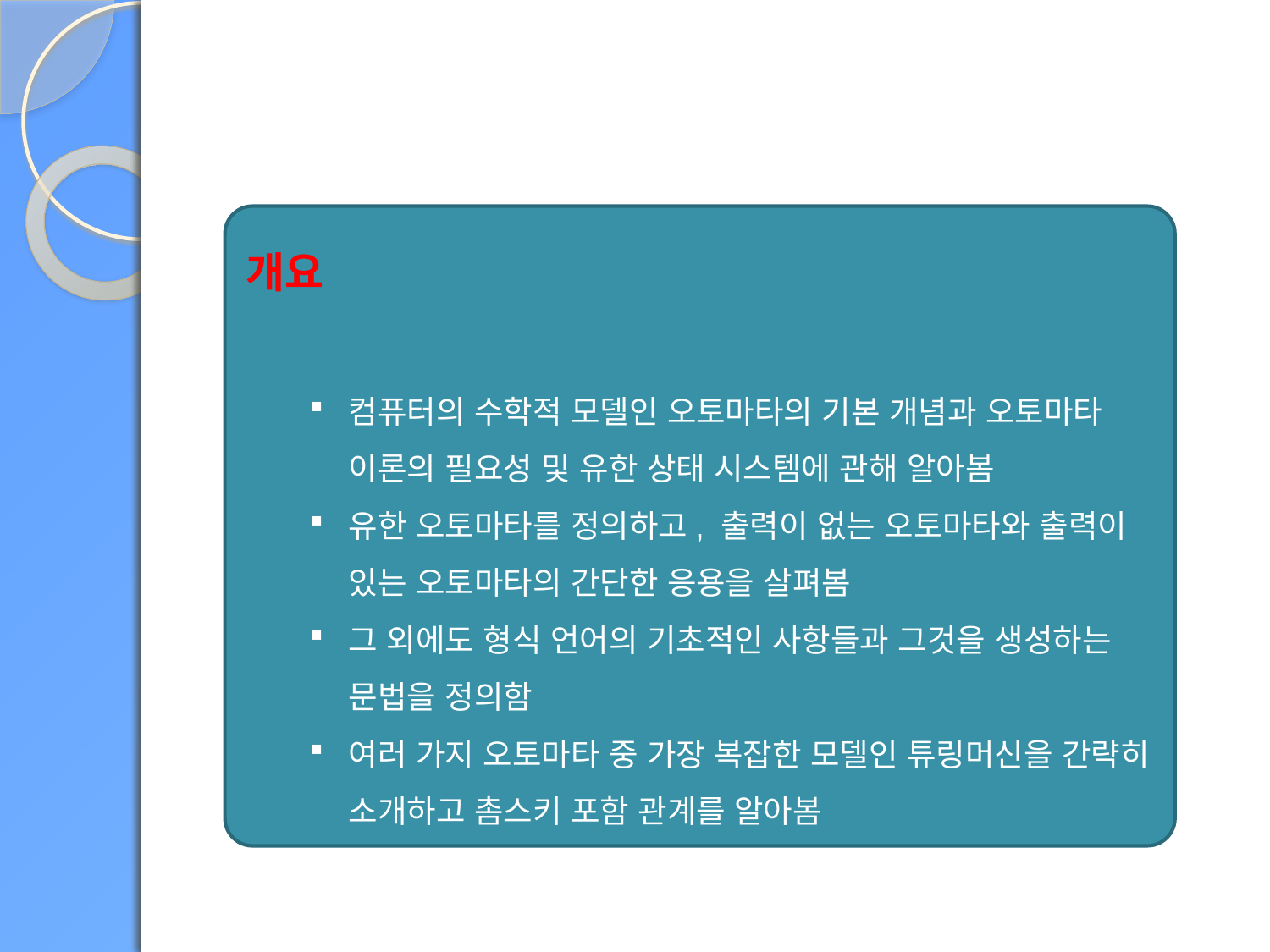

개요

컴퓨터의 수학적 모델인 오토마타의 기본 개념과 오토마타 이론의 필요성 및 유한 상태 시스템에 관해 알아봄
유한 오토마타를 정의하고, 출력이 없는 오토마타와 출력이 있는 오토마타의 간단한 응용을 살펴봄
그 외에도 형식 언어의 기초적인 사항들과 그것을 생성하는 문법을 정의함
여러 가지 오토마타 중 가장 복잡한 모델인 튜링머신을 간략히 소개하고 촘스키 포함 관계를 알아봄